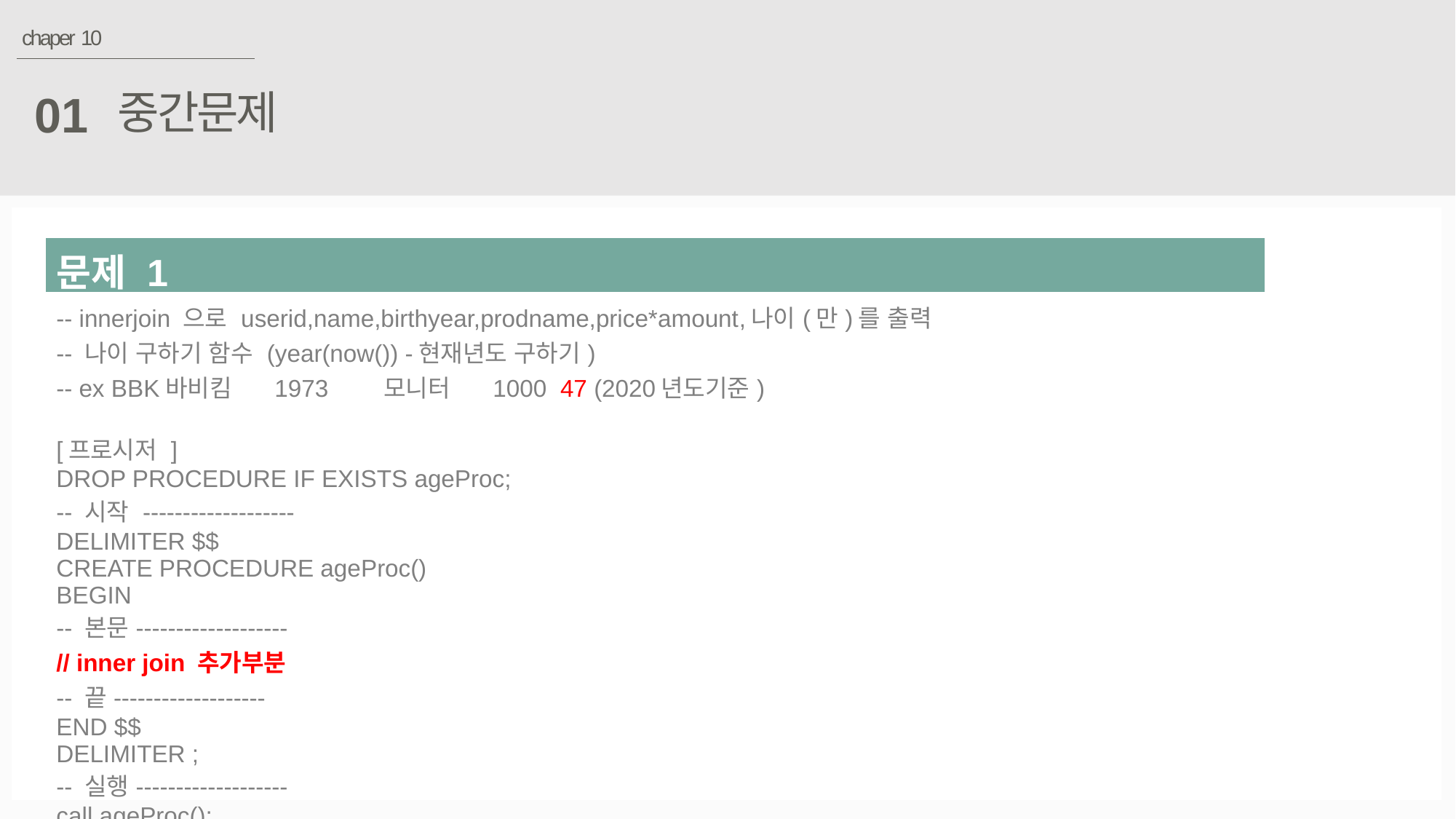

chaper  10
중간문제
01

| 문제 1 |
| --- |
| -- innerjoin 으로 userid,name,birthyear,prodname,price\*amount,나이(만)를 출력 -- 나이 구하기 함수 (year(now()) -현재년도 구하기) -- ex BBK 바비킴 1973 모니터 1000 47 (2020년도기준) [프로시저 ] DROP PROCEDURE IF EXISTS ageProc; -- 시작 ------------------- DELIMITER $$ CREATE PROCEDURE ageProc() BEGIN -- 본문------------------- // inner join 추가부분 -- 끝------------------- END $$ DELIMITER ; -- 실행------------------- call ageProc(); |